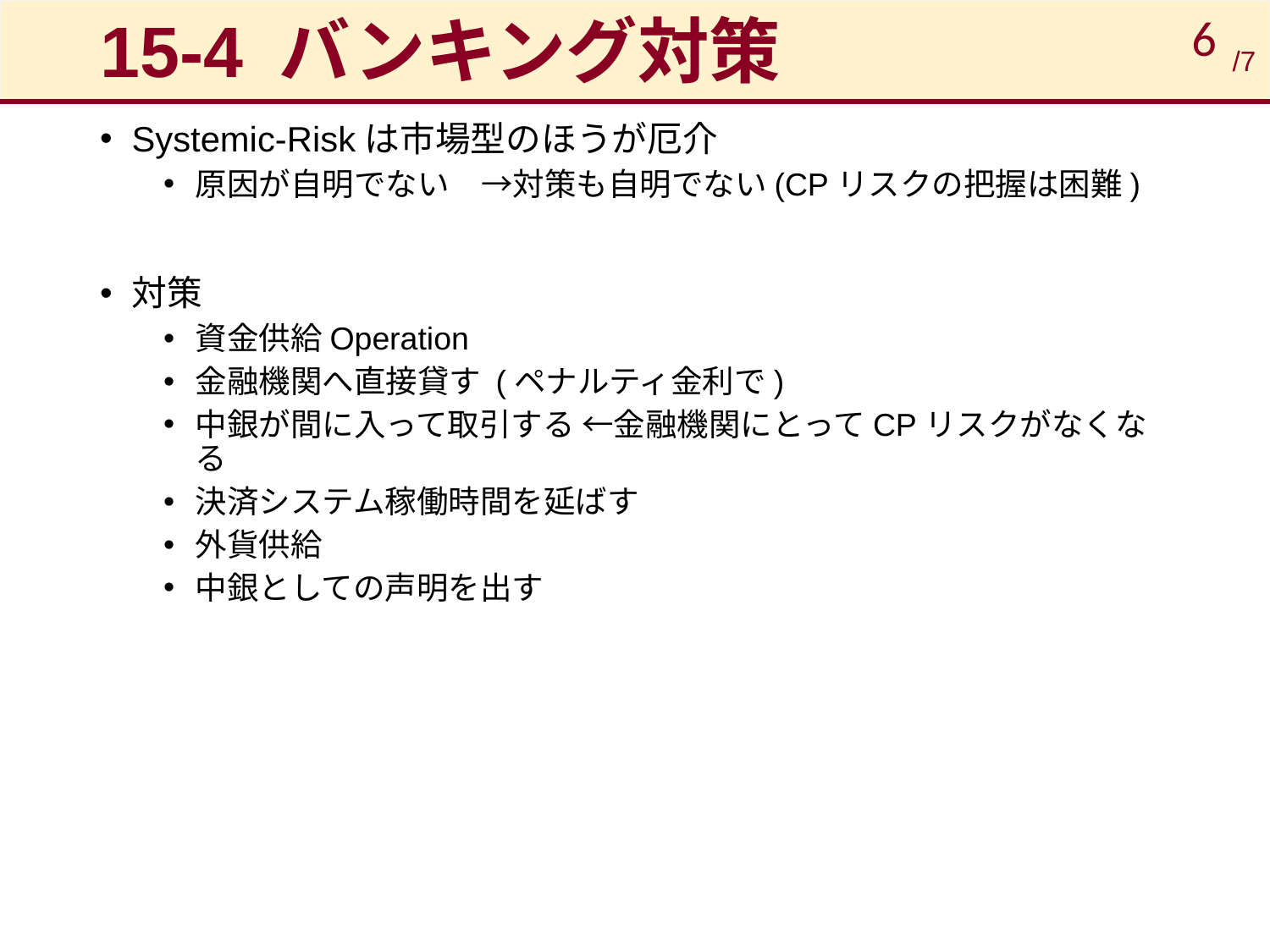

# 15-4 バンキング対策
6
/7
Systemic-Riskは市場型のほうが厄介
原因が自明でない　→対策も自明でない(CPリスクの把握は困難)

対策
資金供給Operation
金融機関へ直接貸す (ペナルティ金利で)
中銀が間に入って取引する ←金融機関にとってCPリスクがなくなる
決済システム稼働時間を延ばす
外貨供給
中銀としての声明を出す